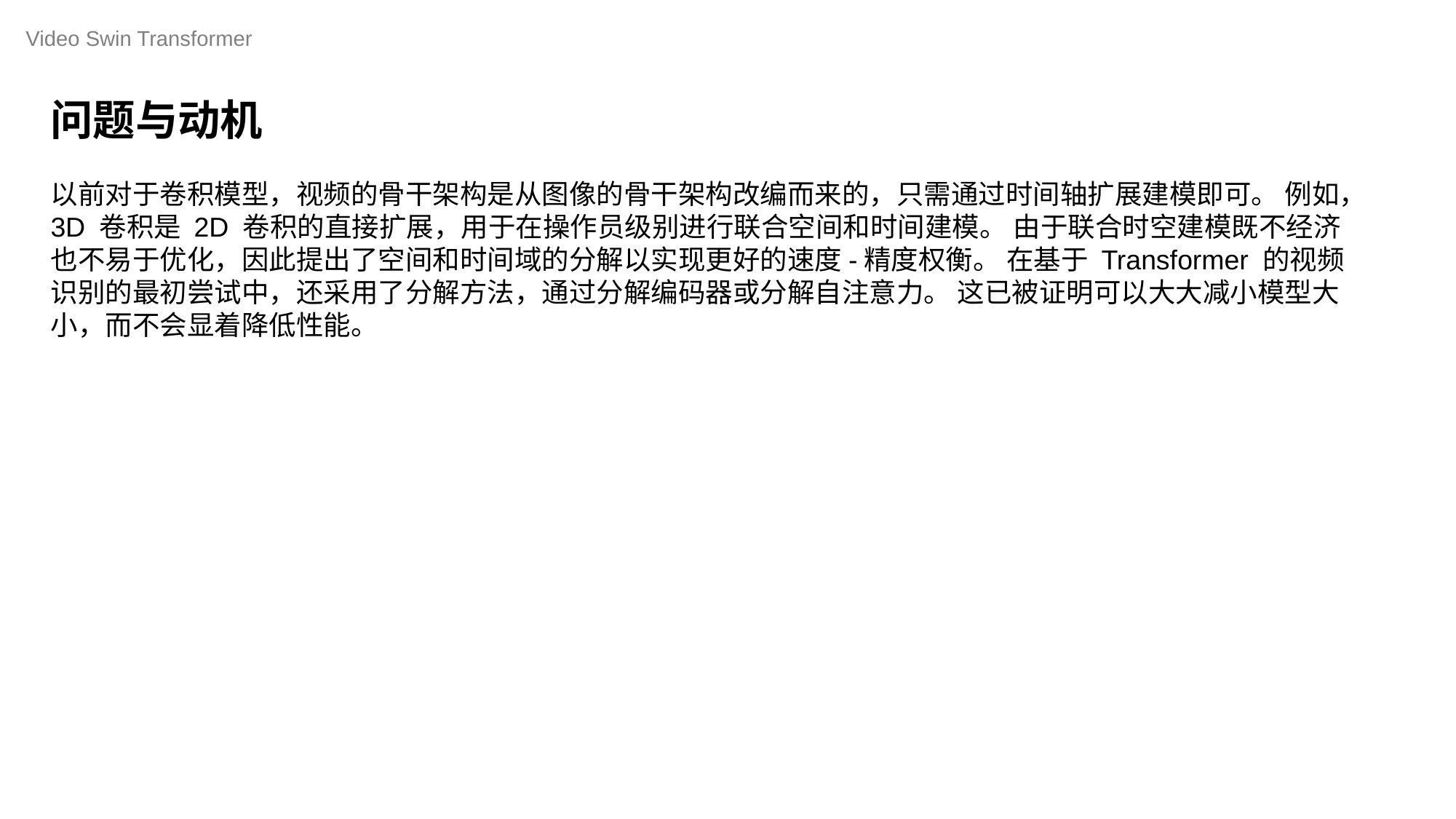

Video Swin Transformer
问题与动机
以前对于卷积模型，视频的骨干架构是从图像的骨干架构改编而来的，只需通过时间轴扩展建模即可。 例如，3D 卷积是 2D 卷积的直接扩展，用于在操作员级别进行联合空间和时间建模。 由于联合时空建模既不经济也不易于优化，因此提出了空间和时间域的分解以实现更好的速度-精度权衡。 在基于 Transformer 的视频识别的最初尝试中，还采用了分解方法，通过分解编码器或分解自注意力。 这已被证明可以大大减小模型大小，而不会显着降低性能。